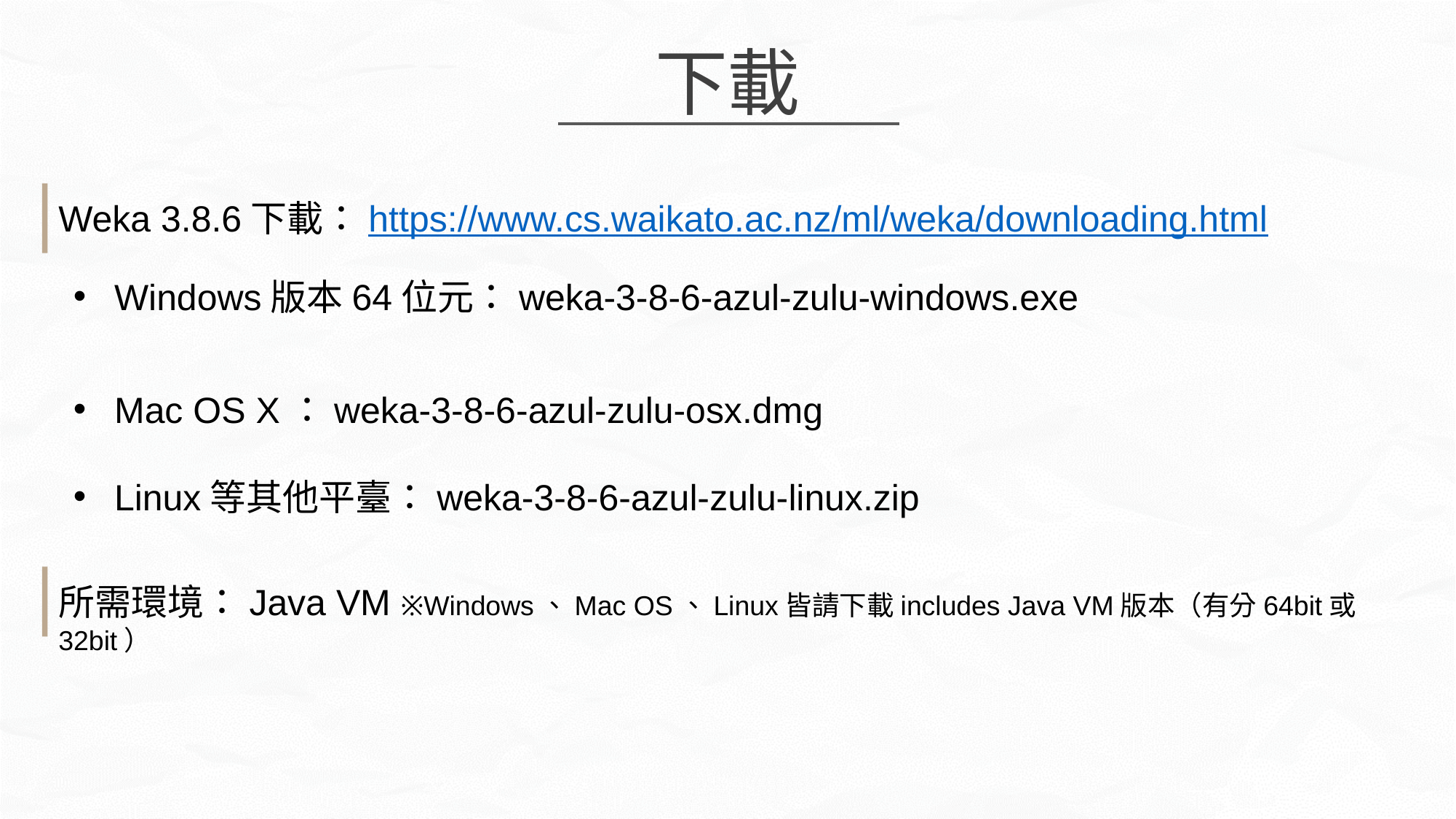

下載

Weka 3.8.6下載：https://www.cs.waikato.ac.nz/ml/weka/downloading.html
Windows版本64位元：weka-3-8-6-azul-zulu-windows.exe

Mac OS X：weka-3-8-6-azul-zulu-osx.dmg

Linux等其他平臺：weka-3-8-6-azul-zulu-linux.zip

所需環境：Java VM ※Windows、Mac OS、Linux皆請下載includes Java VM版本（有分64bit或32bit）